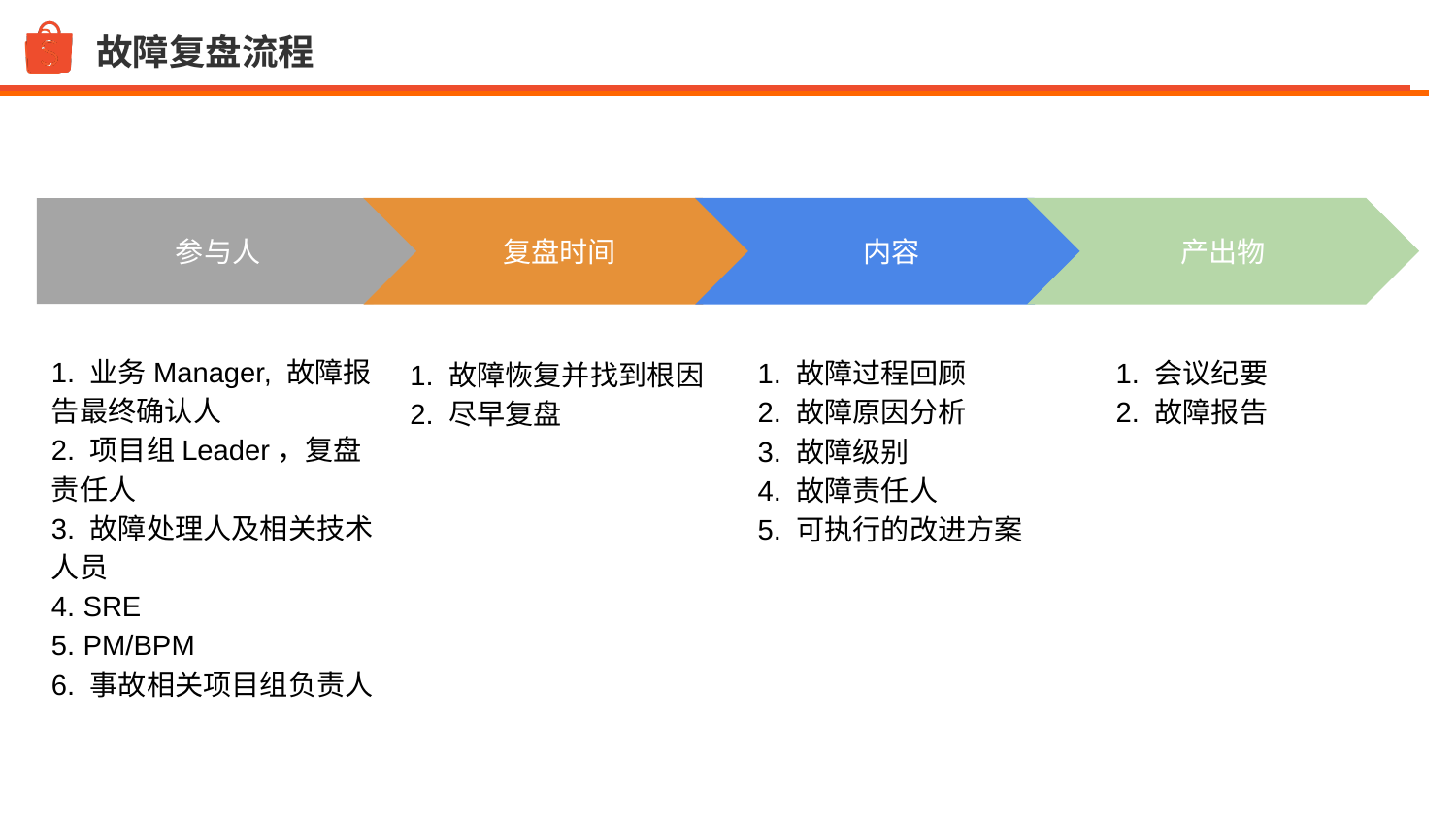

# 故障复盘流程
复盘时间
1. 故障恢复并找到根因
2. 尽早复盘
内容
1. 故障过程回顾
2. 故障原因分析
3. 故障级别
4. 故障责任人
5. 可执行的改进方案

产出物
1. 会议纪要
2. 故障报告
参与人
1. 业务Manager, 故障报告最终确认人
2. 项目组Leader，复盘责任人
3. 故障处理人及相关技术人员
4. SRE
5. PM/BPM
6. 事故相关项目组负责人